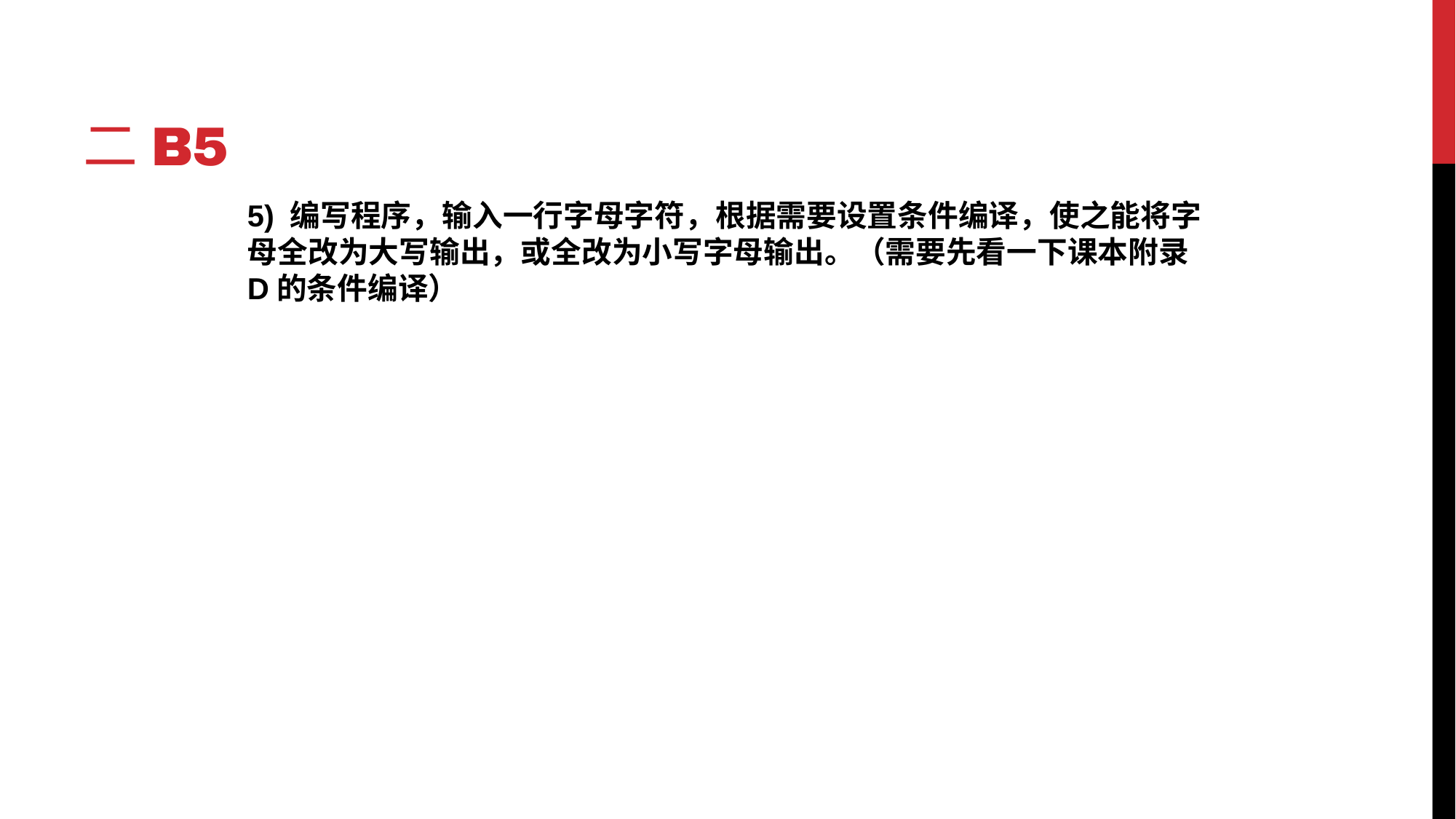

# 二b5
5) 编写程序，输入一行字母字符，根据需要设置条件编译，使之能将字母全改为大写输出，或全改为小写字母输出。（需要先看一下课本附录D的条件编译）